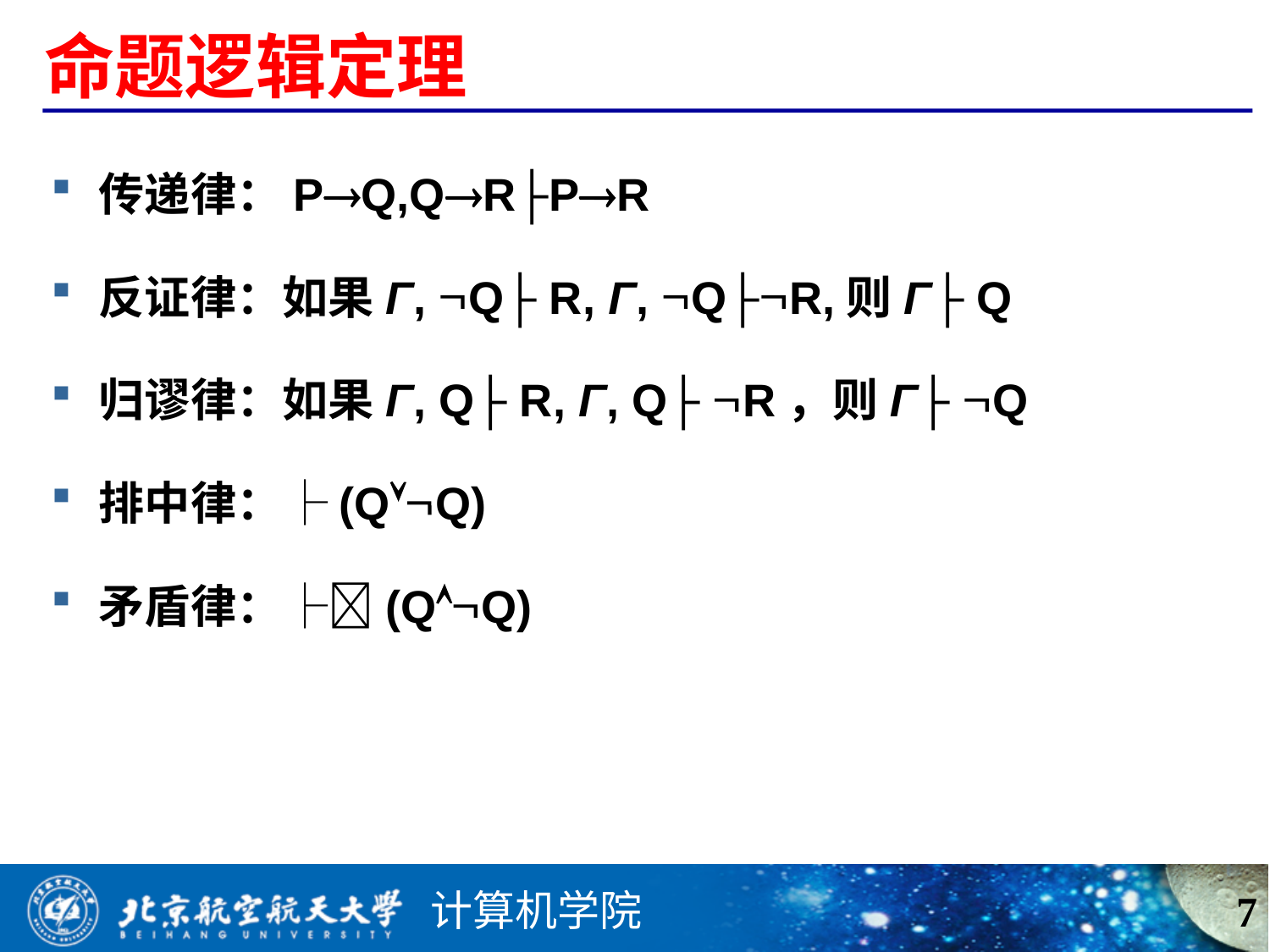

# 命题逻辑定理
传递律：P→Q,Q→R├P→R
反证律：如果Γ, ¬Q├ R, Γ, ¬Q├¬R,则Γ├ Q
归谬律：如果Γ, Q├ R, Γ, Q├ ¬R，则Γ├ ¬Q
排中律：├(Q∨¬Q)
矛盾律：├¬(Q∧¬Q)